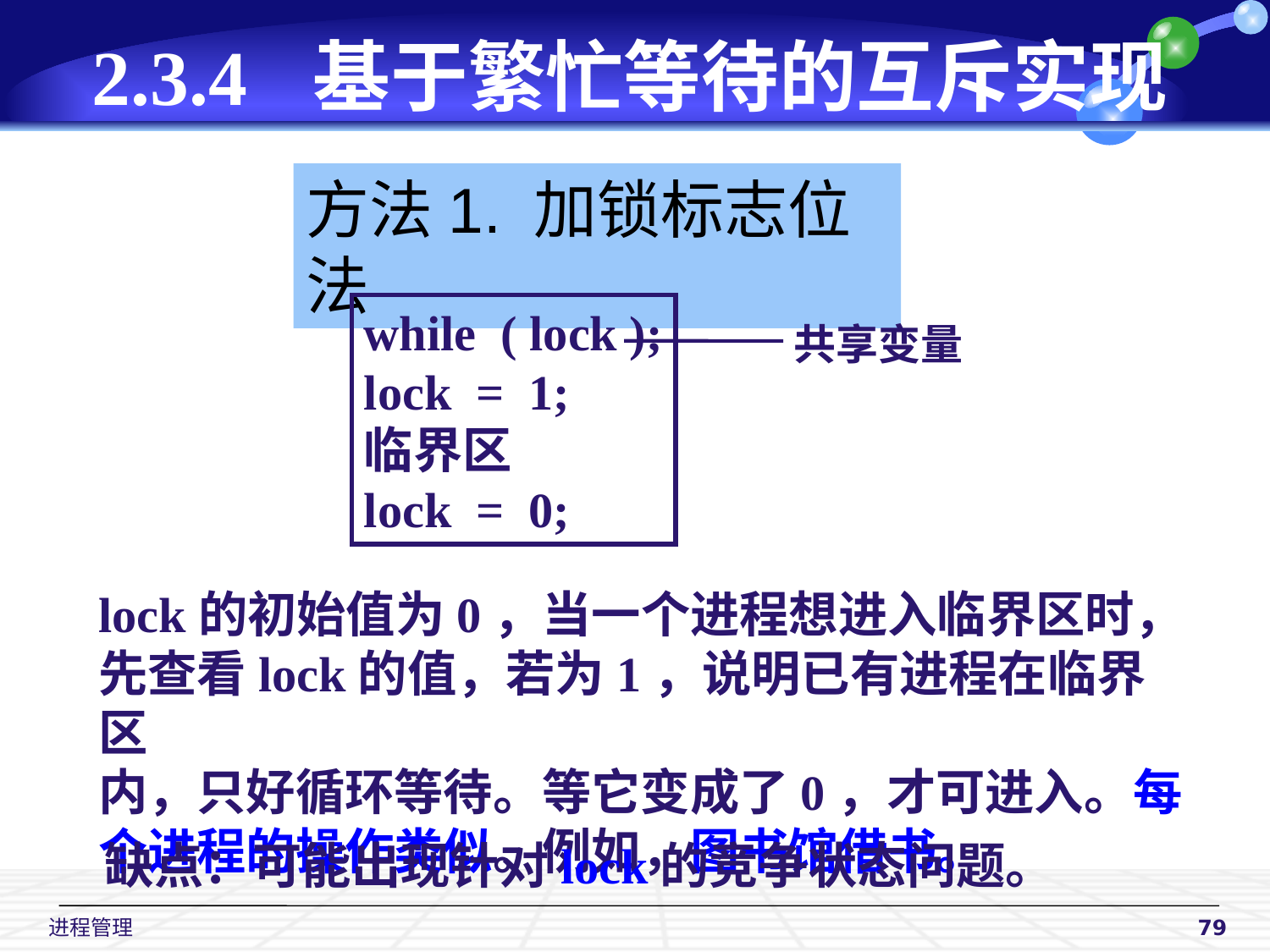

# 2.3.4 基于繁忙等待的互斥实现
方法1. 加锁标志位法
while  ( lock );
lock  =  1;
临界区
lock  =  0;
共享变量

lock的初始值为0，当一个进程想进入临界区时，
先查看lock的值，若为1，说明已有进程在临界区
内，只好循环等待。等它变成了0，才可进入。每个进程的操作类似。例如，图书馆借书。
缺点：可能出现针对lock的竞争状态问题。
   进程管理
79